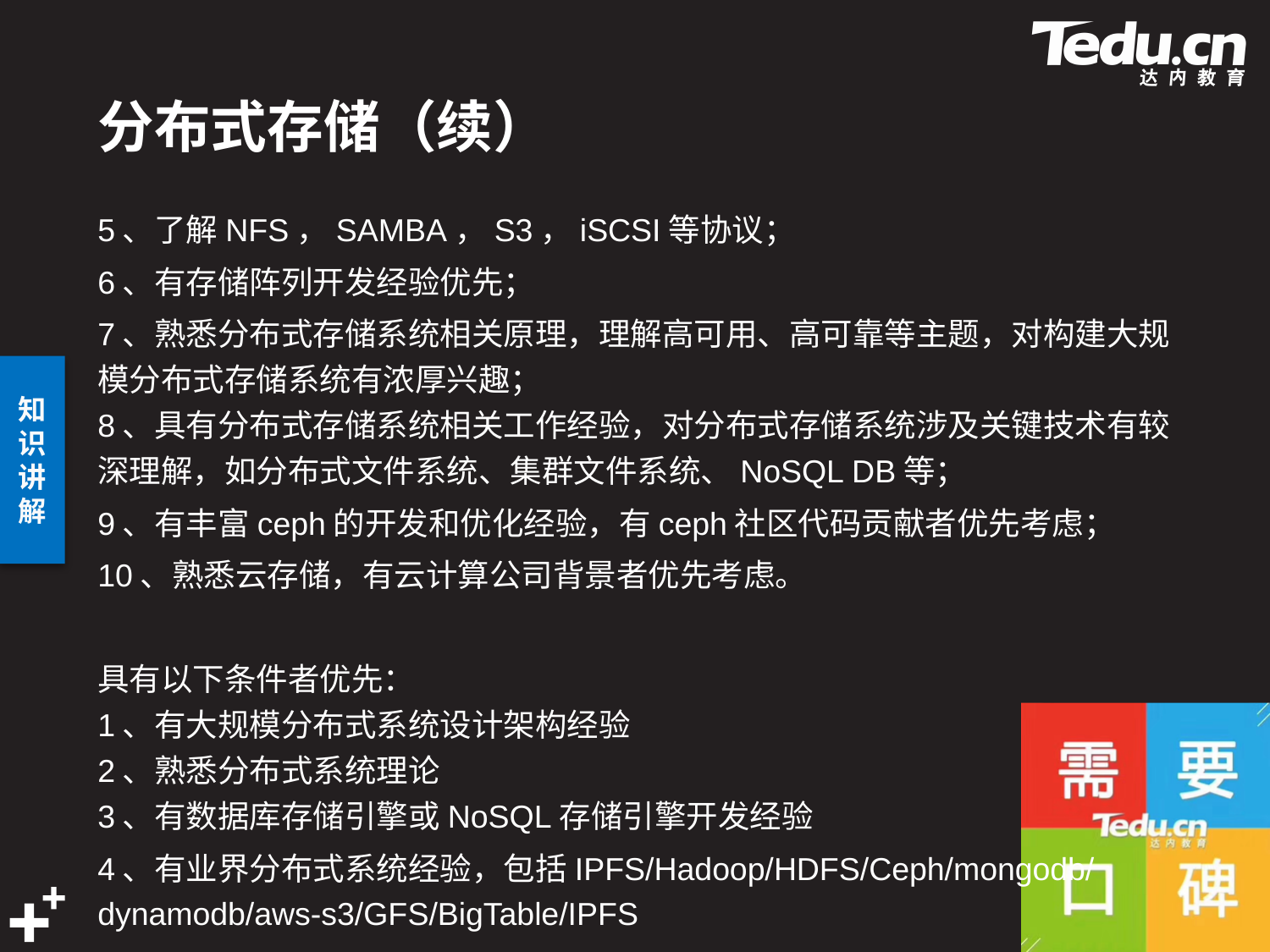

# 分布式存储（续）
5、了解NFS，SAMBA，S3，iSCSI等协议；
6、有存储阵列开发经验优先；
7、熟悉分布式存储系统相关原理，理解高可用、高可靠等主题，对构建大规模分布式存储系统有浓厚兴趣；
8、具有分布式存储系统相关工作经验，对分布式存储系统涉及关键技术有较深理解，如分布式文件系统、集群文件系统、NoSQL DB等；
9、有丰富ceph的开发和优化经验，有ceph社区代码贡献者优先考虑；
10、熟悉云存储，有云计算公司背景者优先考虑。

具有以下条件者优先： 
1、有大规模分布式系统设计架构经验 
2、熟悉分布式系统理论 
3、有数据库存储引擎或NoSQL存储引擎开发经验
4、有业界分布式系统经验，包括IPFS/Hadoop/HDFS/Ceph/mongodb/dynamodb/aws-s3/GFS/BigTable/IPFS